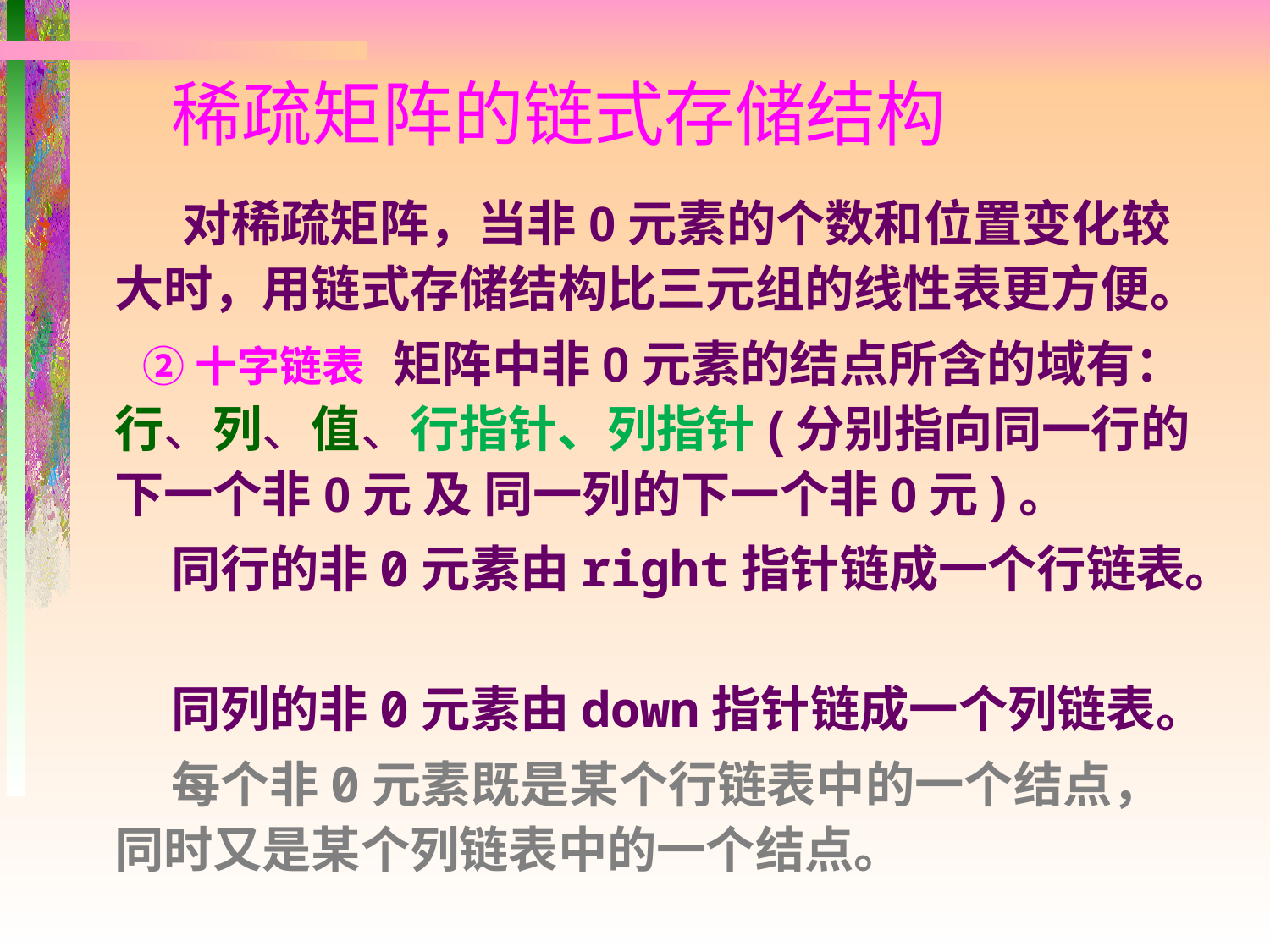

稀疏矩阵的链式存储结构
     对稀疏矩阵，当非0元素的个数和位置变化较大时，用链式存储结构比三元组的线性表更方便。
   ②十字链表   矩阵中非0元素的结点所含的域有：行、列、值、行指针、列指针(分别指向同一行的下一个非0元 及 同一列的下一个非0元)。
    同行的非0元素由right指针链成一个行链表。
    同列的非0元素由down指针链成一个列链表。
    每个非0元素既是某个行链表中的一个结点，同时又是某个列链表中的一个结点。